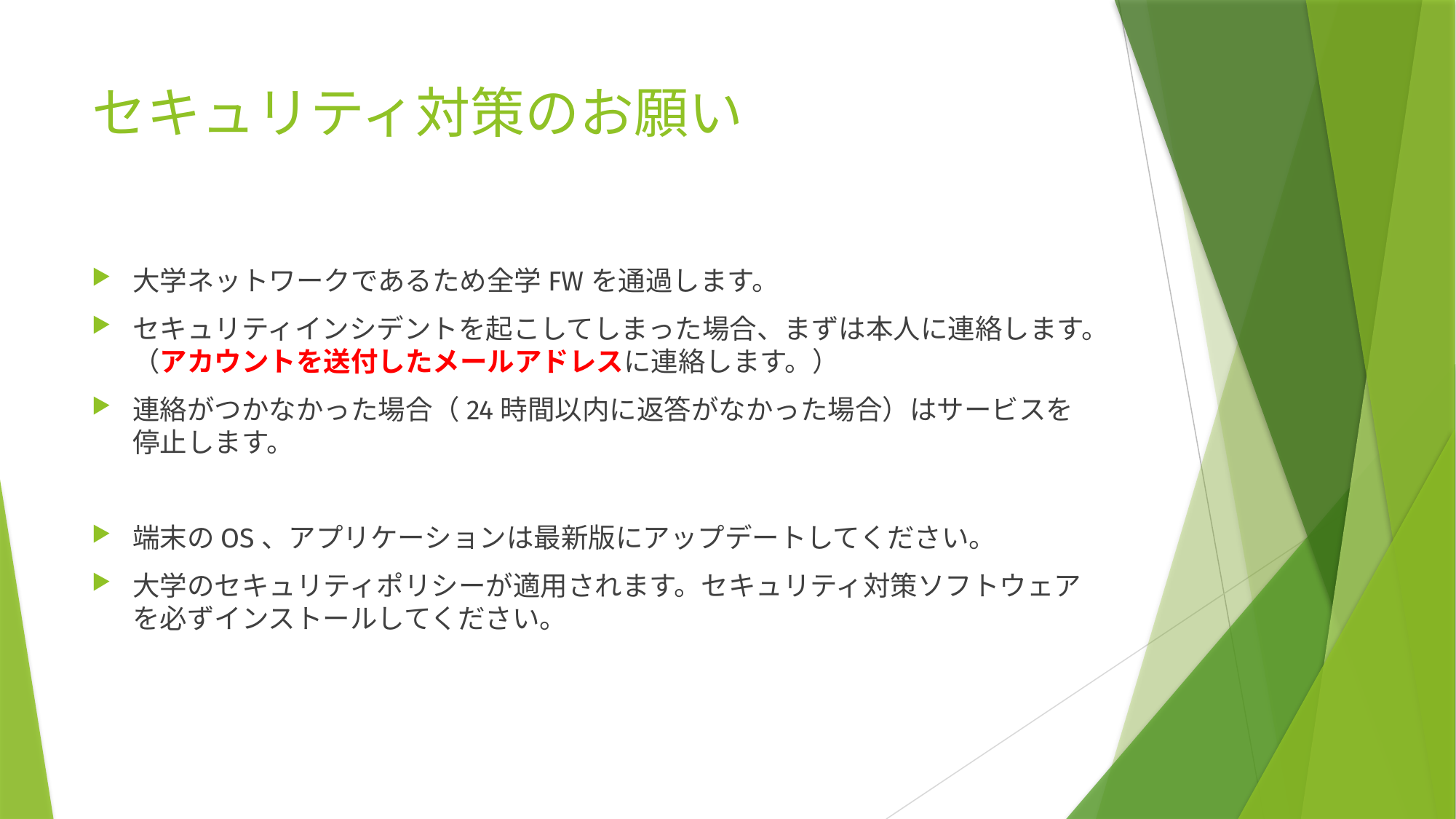

# セキュリティ対策のお願い
大学ネットワークであるため全学FWを通過します。
セキュリティインシデントを起こしてしまった場合、まずは本人に連絡します。（アカウントを送付したメールアドレスに連絡します。）
連絡がつかなかった場合（24時間以内に返答がなかった場合）はサービスを停止します。

端末のOS、アプリケーションは最新版にアップデートしてください。
大学のセキュリティポリシーが適用されます。セキュリティ対策ソフトウェアを必ずインストールしてください。